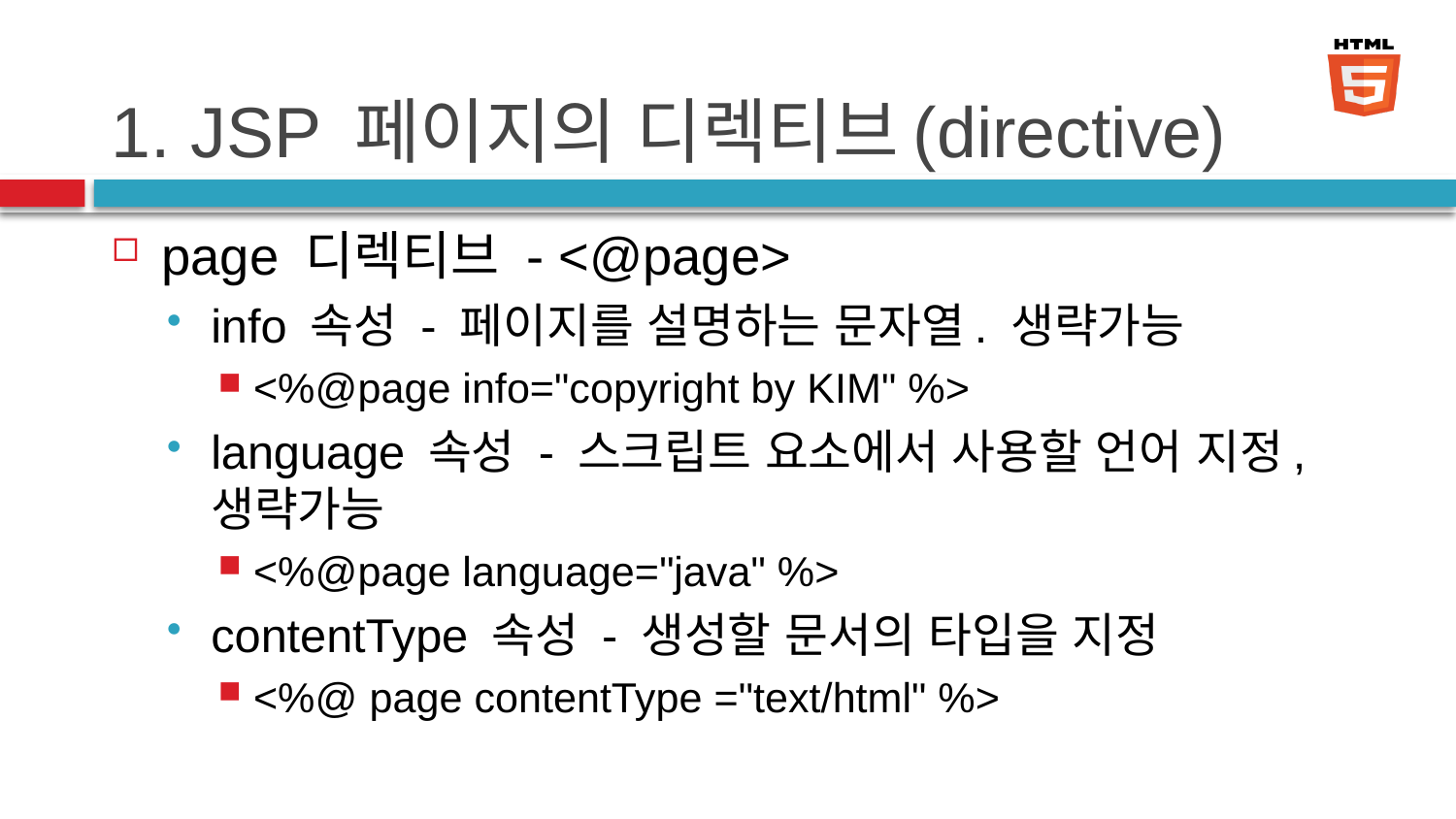

# 1. JSP 페이지의 디렉티브(directive)
page 디렉티브 - <@page>
info 속성 - 페이지를 설명하는 문자열. 생략가능
<%@page info="copyright by KIM" %>
language 속성 - 스크립트 요소에서 사용할 언어 지정, 생략가능
<%@page language="java" %>
contentType 속성 - 생성할 문서의 타입을 지정
<%@ page contentType ="text/html" %>